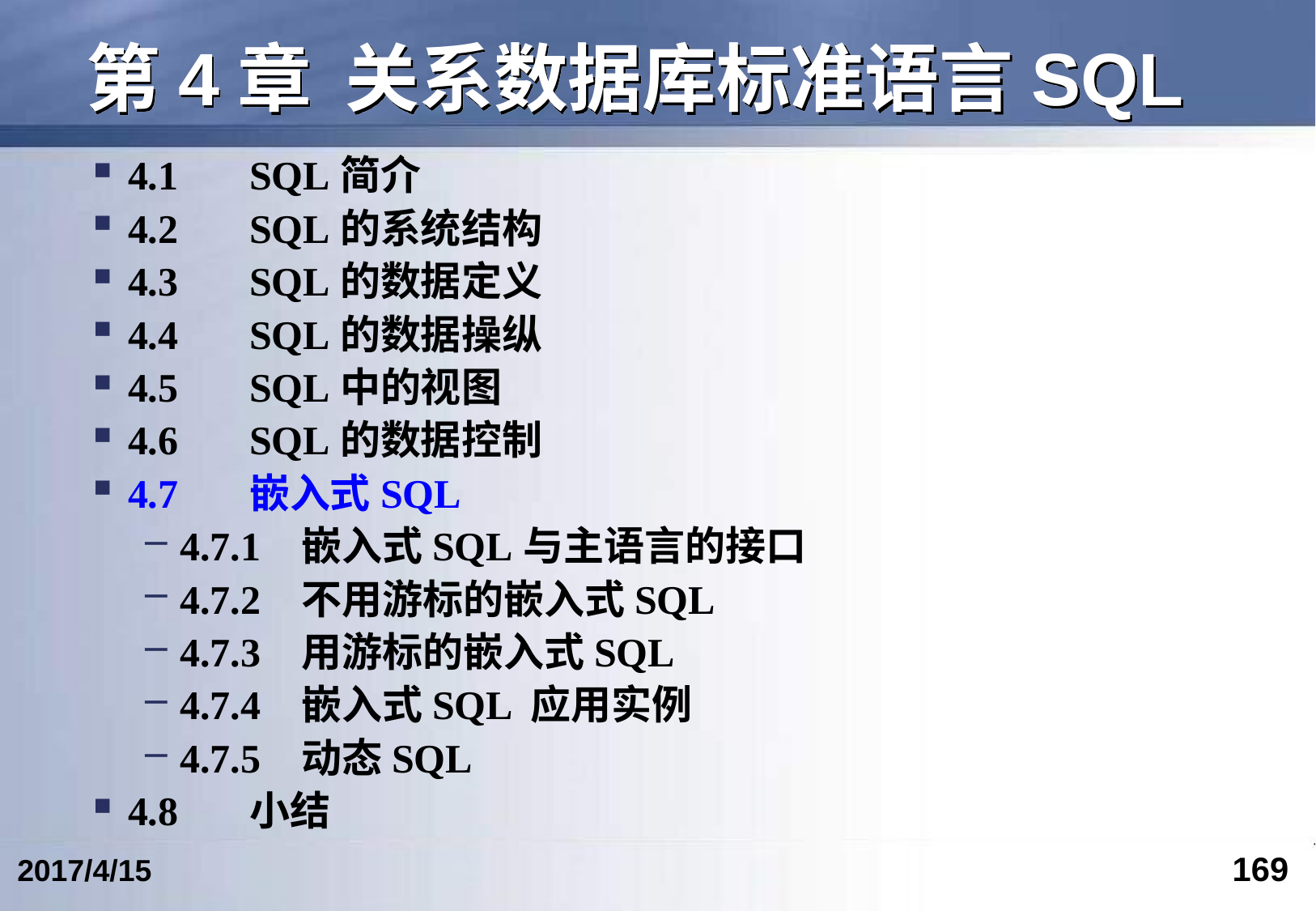

# 第4章  关系数据库标准语言SQL
4.1	SQL简介
4.2	SQL的系统结构
4.3	SQL的数据定义
4.4	SQL的数据操纵
4.5	SQL中的视图
4.6	SQL的数据控制
4.7	嵌入式SQL
4.7.1	嵌入式SQL与主语言的接口
4.7.2	不用游标的嵌入式SQL
4.7.3	用游标的嵌入式SQL
4.7.4	嵌入式SQL 应用实例
4.7.5	动态SQL
4.8	小结
169
2017/4/15